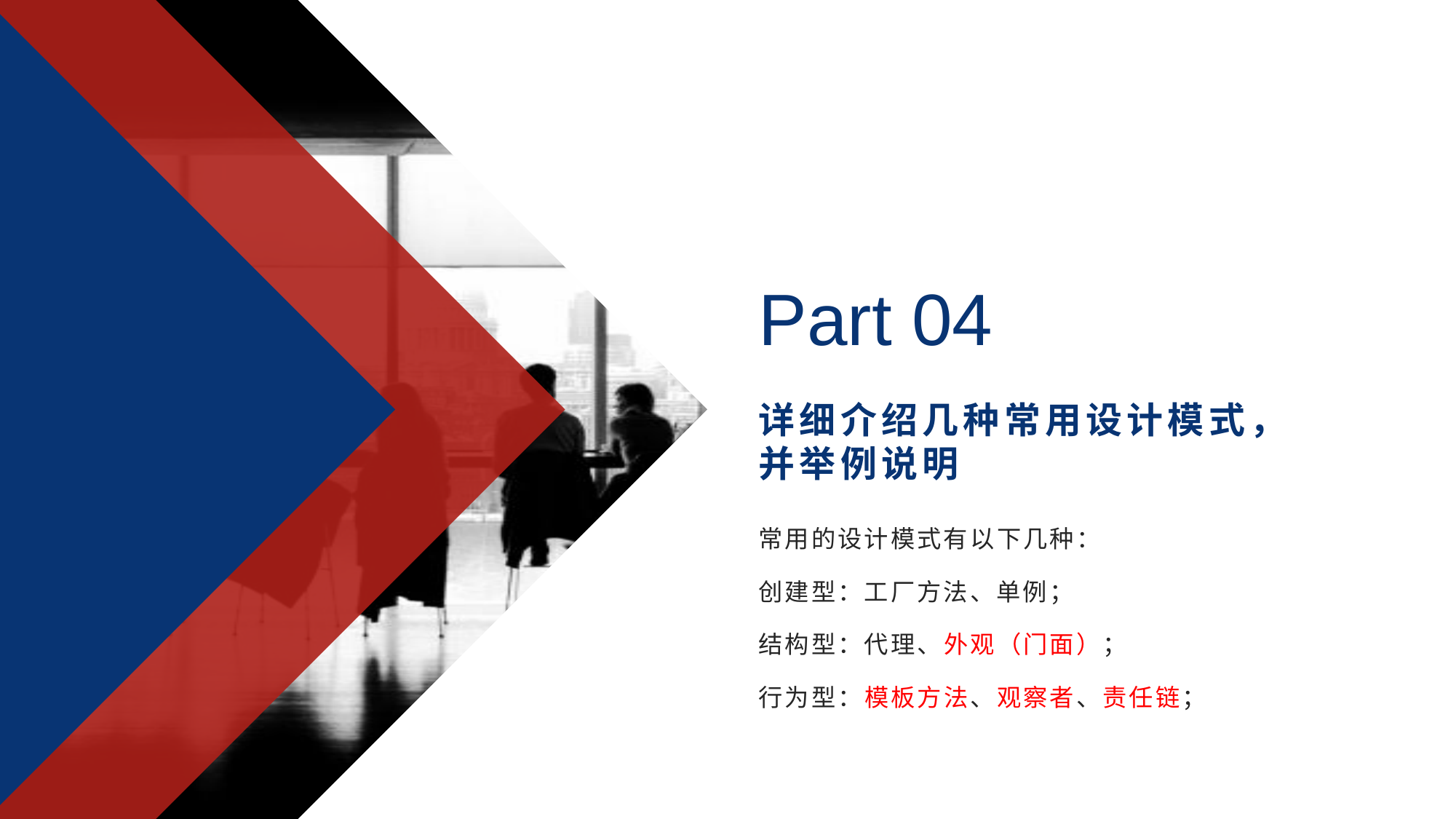

Part 04
# 详细介绍几种常用设计模式， 并举例说明
常用的设计模式有以下几种：
创建型：工厂方法、单例；
结构型：代理、外观（门面）；
行为型：模板方法、观察者、责任链；